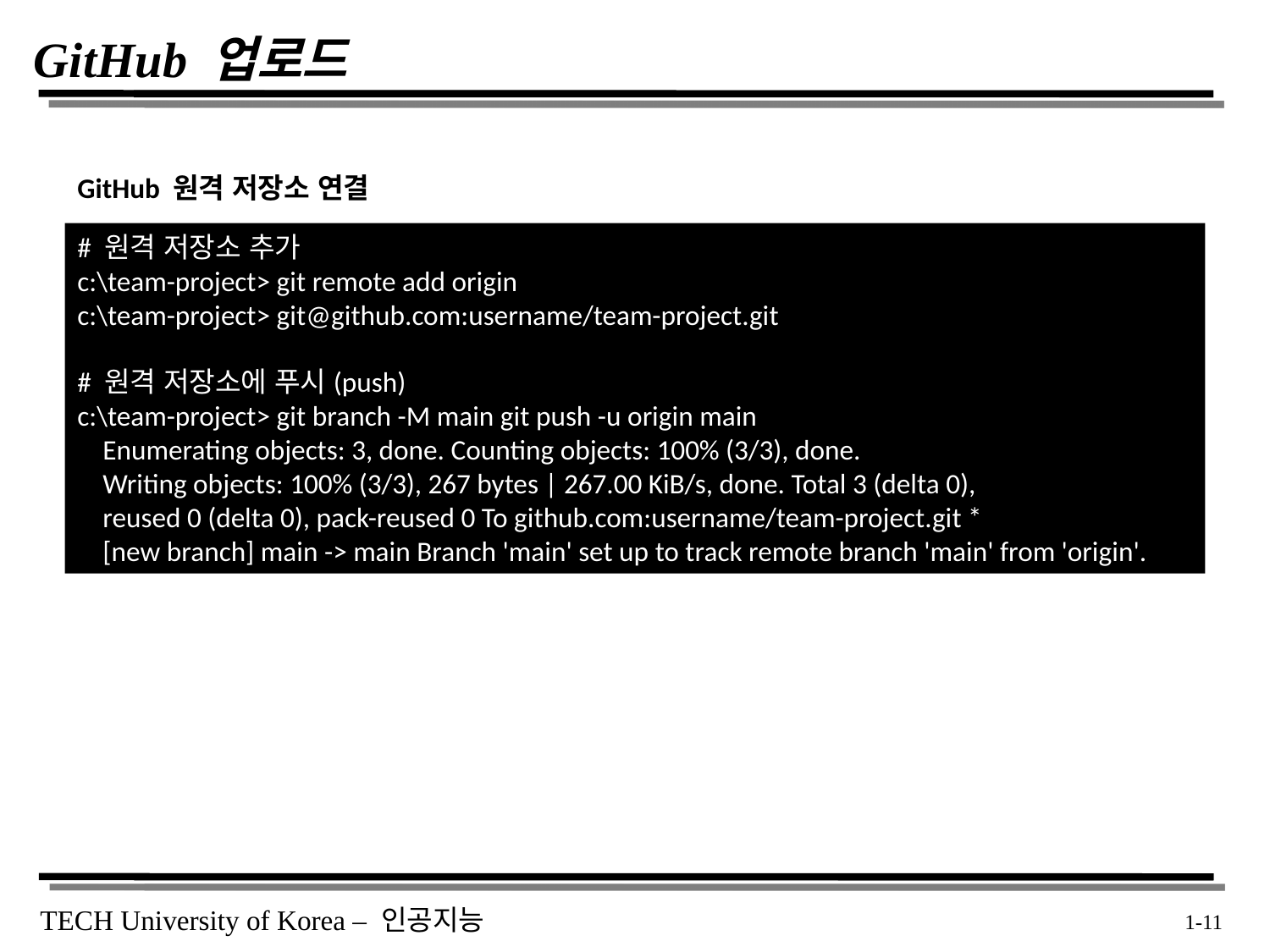

# GitHub 업로드
GitHub 원격 저장소 연결
# 원격 저장소 추가
c:\team-project> git remote add origin
c:\team-project> git@github.com:username/team-project.git

# 원격 저장소에 푸시(push)
c:\team-project> git branch -M main git push -u origin main
    Enumerating objects: 3, done. Counting objects: 100% (3/3), done.
    Writing objects: 100% (3/3), 267 bytes | 267.00 KiB/s, done. Total 3 (delta 0),
    reused 0 (delta 0), pack-reused 0 To github.com:username/team-project.git *
    [new branch] main -> main Branch 'main' set up to track remote branch 'main' from 'origin'.
 1-11